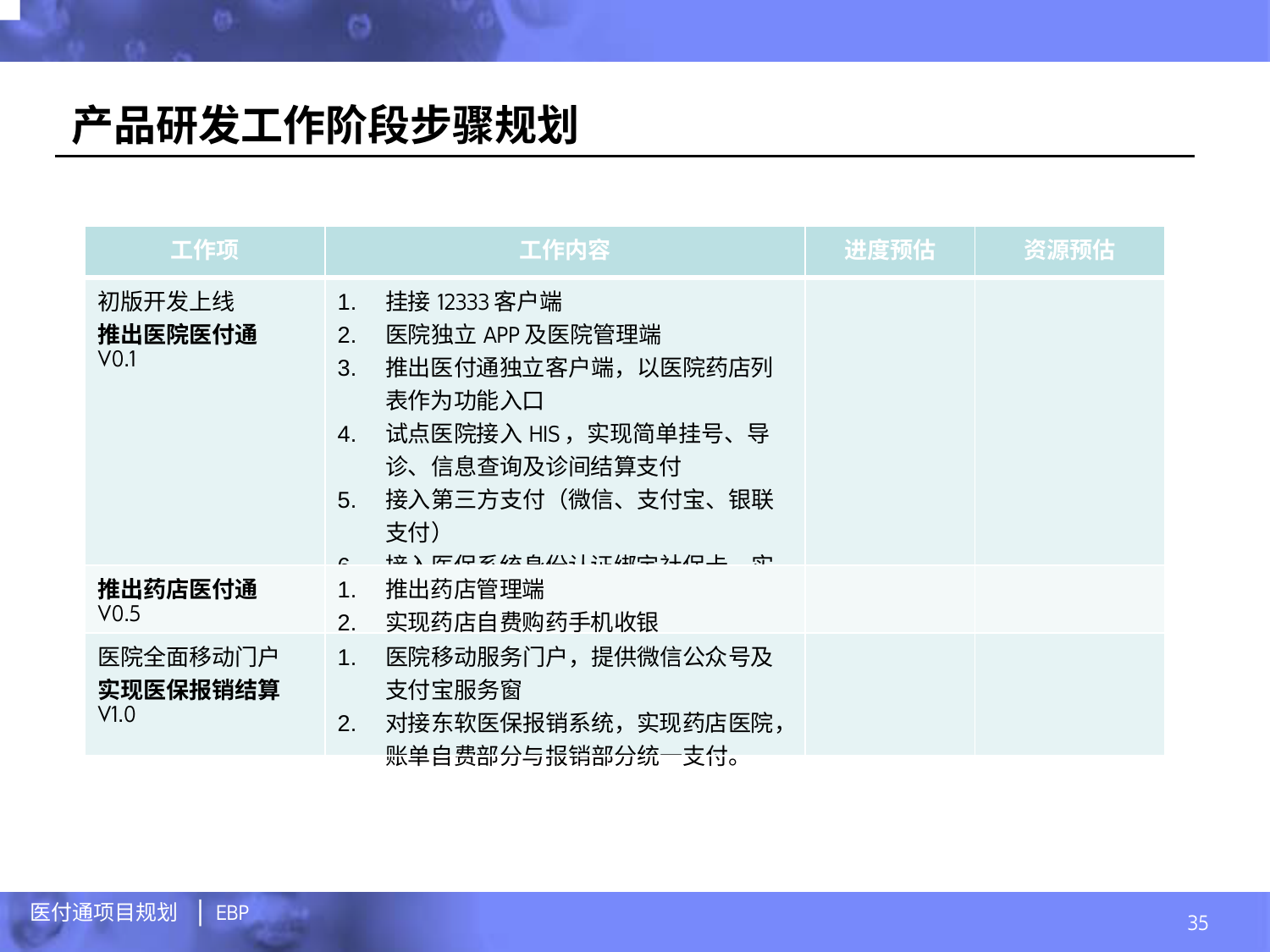

产品研发工作阶段步骤规划
| 工作项 | 工作内容 | 进度预估 | 资源预估 |
| --- | --- | --- | --- |
| 初版开发上线 推出医院医付通 V0.1 | 挂接12333客户端 医院独立APP及医院管理端 推出医付通独立客户端，以医院药店列表作为功能入口 试点医院接入HIS，实现简单挂号、导诊、信息查询及诊间结算支付 接入第三方支付（微信、支付宝、银联支付） 接入医保系统身份认证绑定社保卡，实现社保卡基本信息查询 |  |  |
| 推出药店医付通 V0.5 | 推出药店管理端 实现药店自费购药手机收银 |  |  |
| 医院全面移动门户 实现医保报销结算 V1.0 | 医院移动服务门户，提供微信公众号及支付宝服务窗 对接东软医保报销系统，实现药店医院，账单自费部分与报销部分统一支付。 |  |  |
35